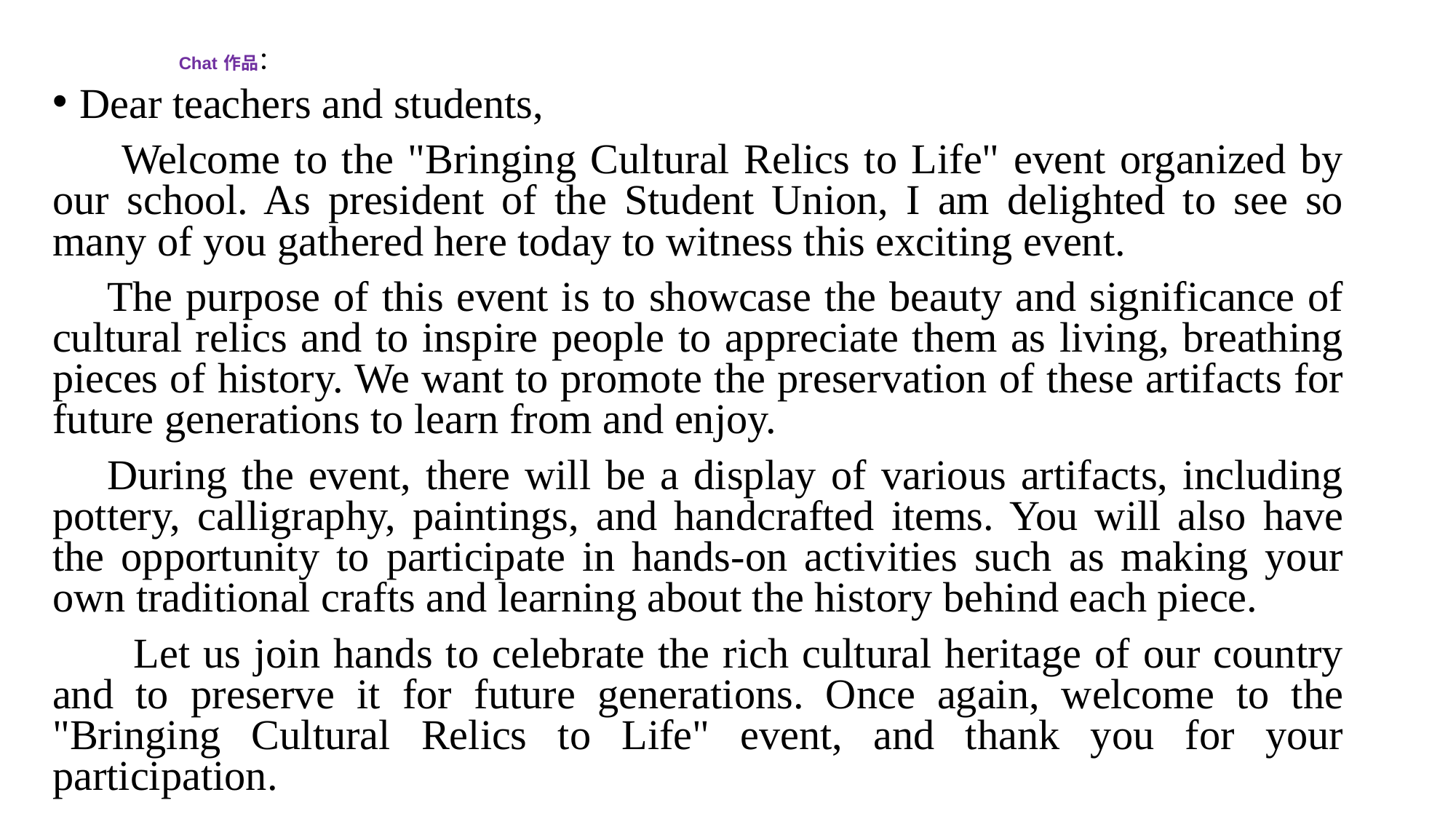

# Chat 作品：
Dear teachers and students,
 Welcome to the "Bringing Cultural Relics to Life" event organized by our school. As president of the Student Union, I am delighted to see so many of you gathered here today to witness this exciting event.
The purpose of this event is to showcase the beauty and significance of cultural relics and to inspire people to appreciate them as living, breathing pieces of history. We want to promote the preservation of these artifacts for future generations to learn from and enjoy.
During the event, there will be a display of various artifacts, including pottery, calligraphy, paintings, and handcrafted items. You will also have the opportunity to participate in hands-on activities such as making your own traditional crafts and learning about the history behind each piece.
  Let us join hands to celebrate the rich cultural heritage of our country and to preserve it for future generations. Once again, welcome to the "Bringing Cultural Relics to Life" event, and thank you for your participation.